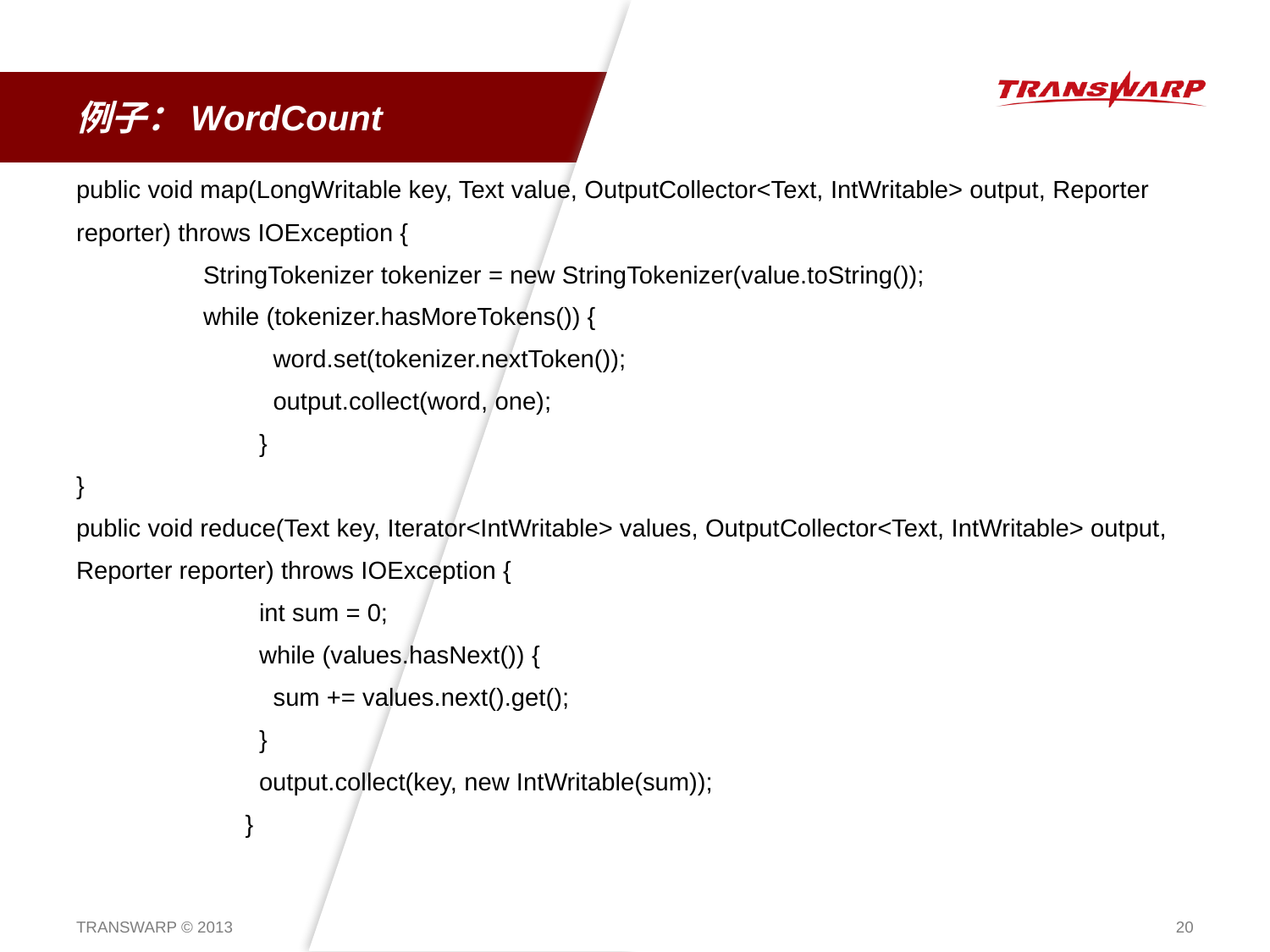

# 例子：WordCount
public void map(LongWritable key, Text value, OutputCollector<Text, IntWritable> output, Reporter
reporter) throws IOException {
	StringTokenizer tokenizer = new StringTokenizer(value.toString());
	while (tokenizer.hasMoreTokens()) {
	          word.set(tokenizer.nextToken());
	          output.collect(word, one);
	        }
}
public void reduce(Text key, Iterator<IntWritable> values, OutputCollector<Text, IntWritable> output,
Reporter reporter) throws IOException {
	        int sum = 0;
	        while (values.hasNext()) {
	          sum += values.next().get();
	        }
	        output.collect(key, new IntWritable(sum));
	      }
TRANSWARP © 2013
20